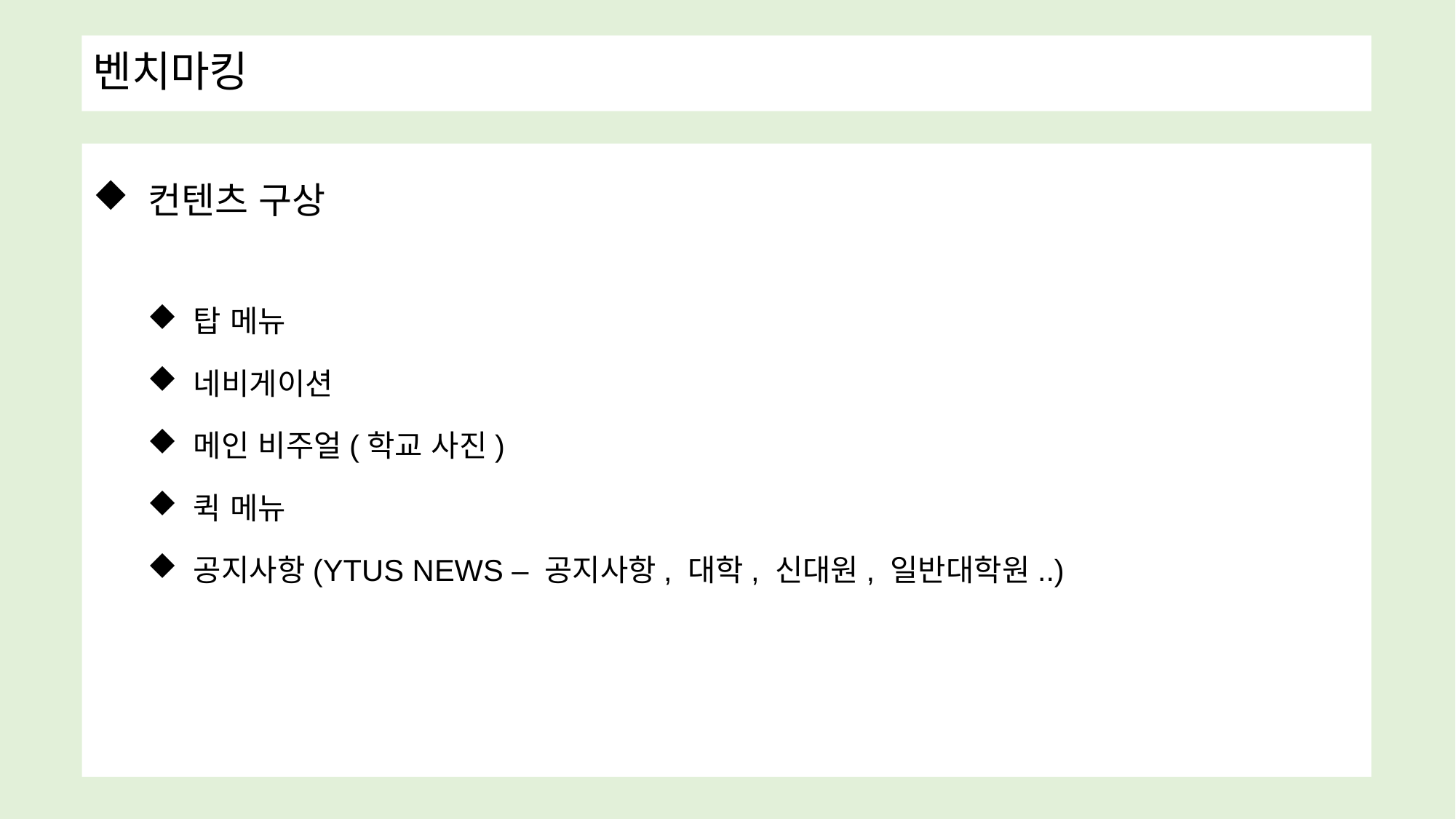

벤치마킹

 컨텐츠 구상

 탑 메뉴
 네비게이션
 메인 비주얼(학교 사진)
 퀵 메뉴
 공지사항(YTUS NEWS – 공지사항, 대학, 신대원, 일반대학원..)